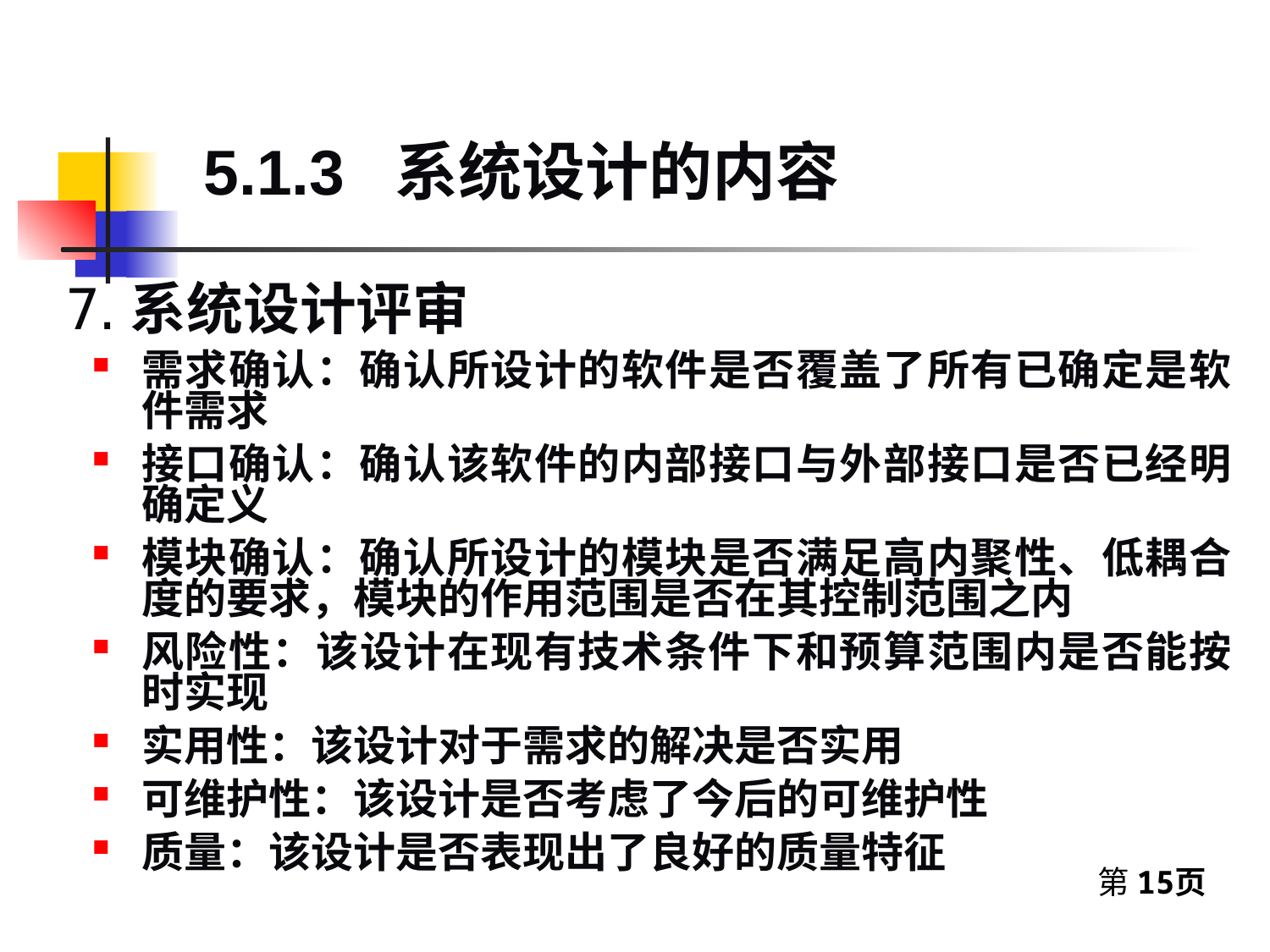

5.1.3  系统设计的内容
7.系统设计评审
需求确认：确认所设计的软件是否覆盖了所有已确定是软件需求
接口确认：确认该软件的内部接口与外部接口是否已经明确定义
模块确认：确认所设计的模块是否满足高内聚性、低耦合度的要求，模块的作用范围是否在其控制范围之内
风险性：该设计在现有技术条件下和预算范围内是否能按时实现
实用性：该设计对于需求的解决是否实用
可维护性：该设计是否考虑了今后的可维护性
质量：该设计是否表现出了良好的质量特征